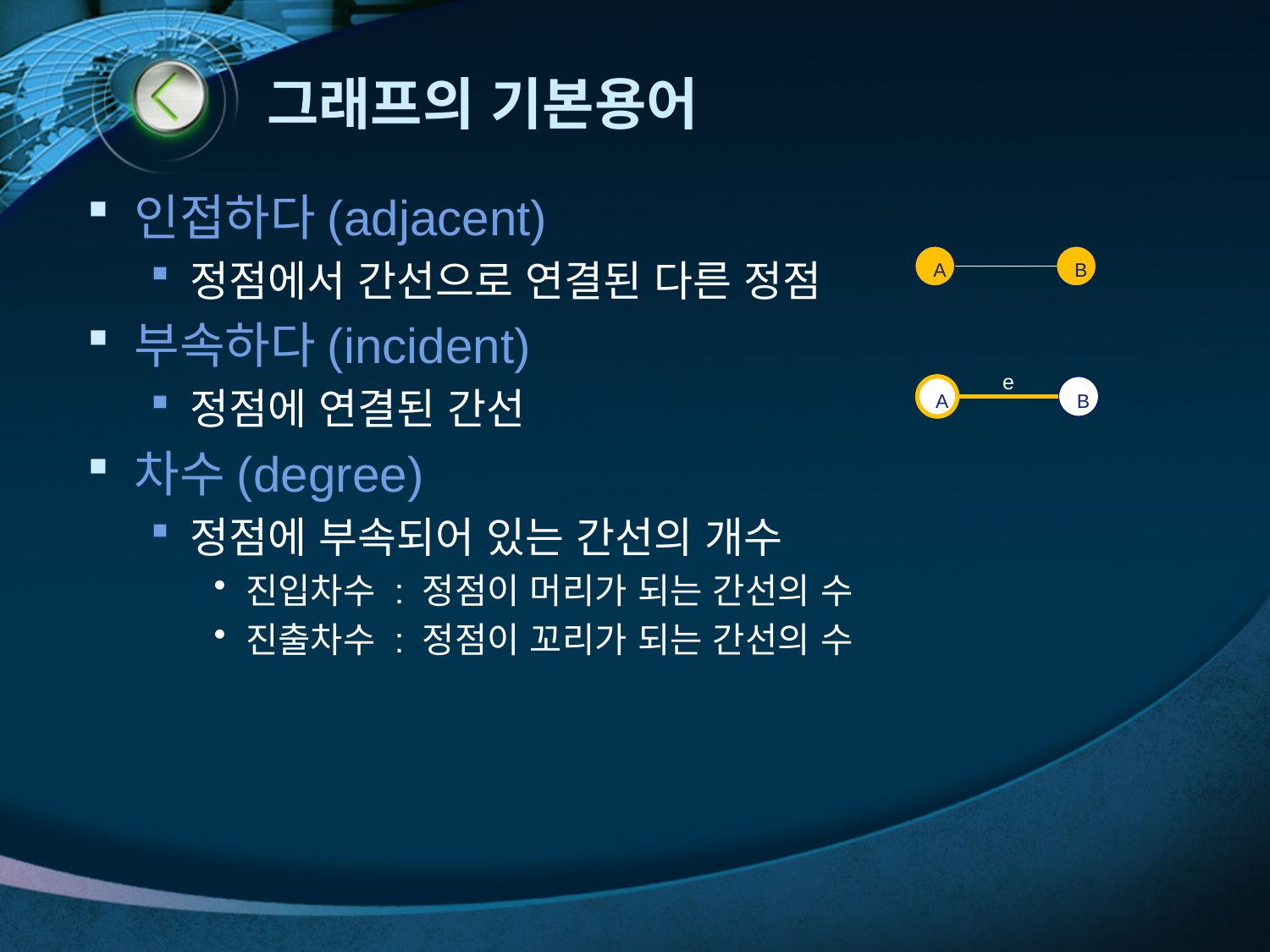

# 그래프의 기본용어
인접하다(adjacent)
정점에서 간선으로 연결된 다른 정점
부속하다(incident)
정점에 연결된 간선
차수(degree)
정점에 부속되어 있는 간선의 개수
진입차수 : 정점이 머리가 되는 간선의 수
진출차수 : 정점이 꼬리가 되는 간선의 수
A
B
e
A
B